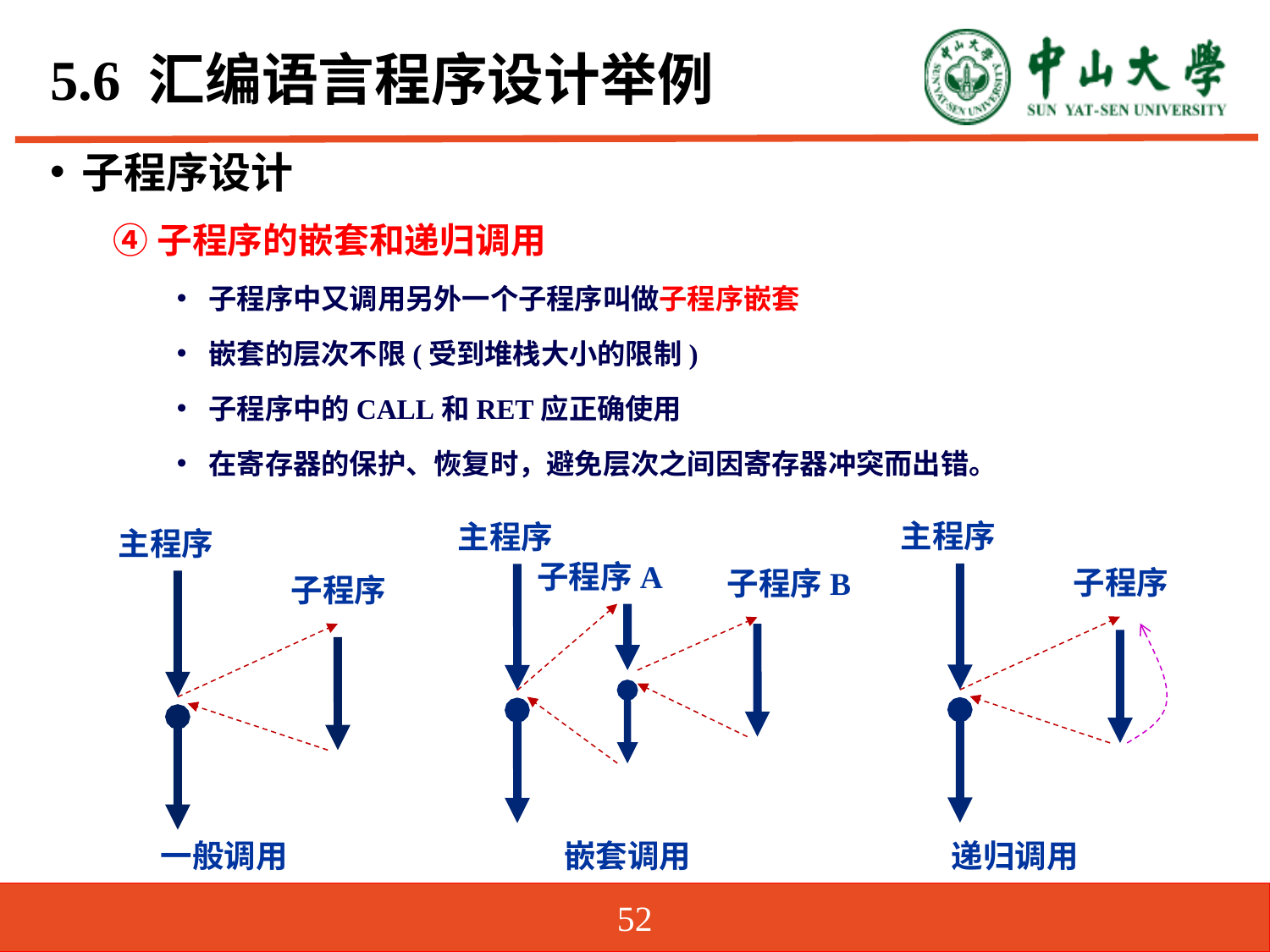

# 5.6 汇编语言程序设计举例
子程序设计
④子程序的嵌套和递归调用
子程序中又调用另外一个子程序叫做子程序嵌套
嵌套的层次不限(受到堆栈大小的限制)
子程序中的CALL和RET应正确使用
在寄存器的保护、恢复时，避免层次之间因寄存器冲突而出错。

主程序
子程序

递归调用
主程序
子程序A
子程序B

嵌套调用
主程序
子程序

一般调用
52